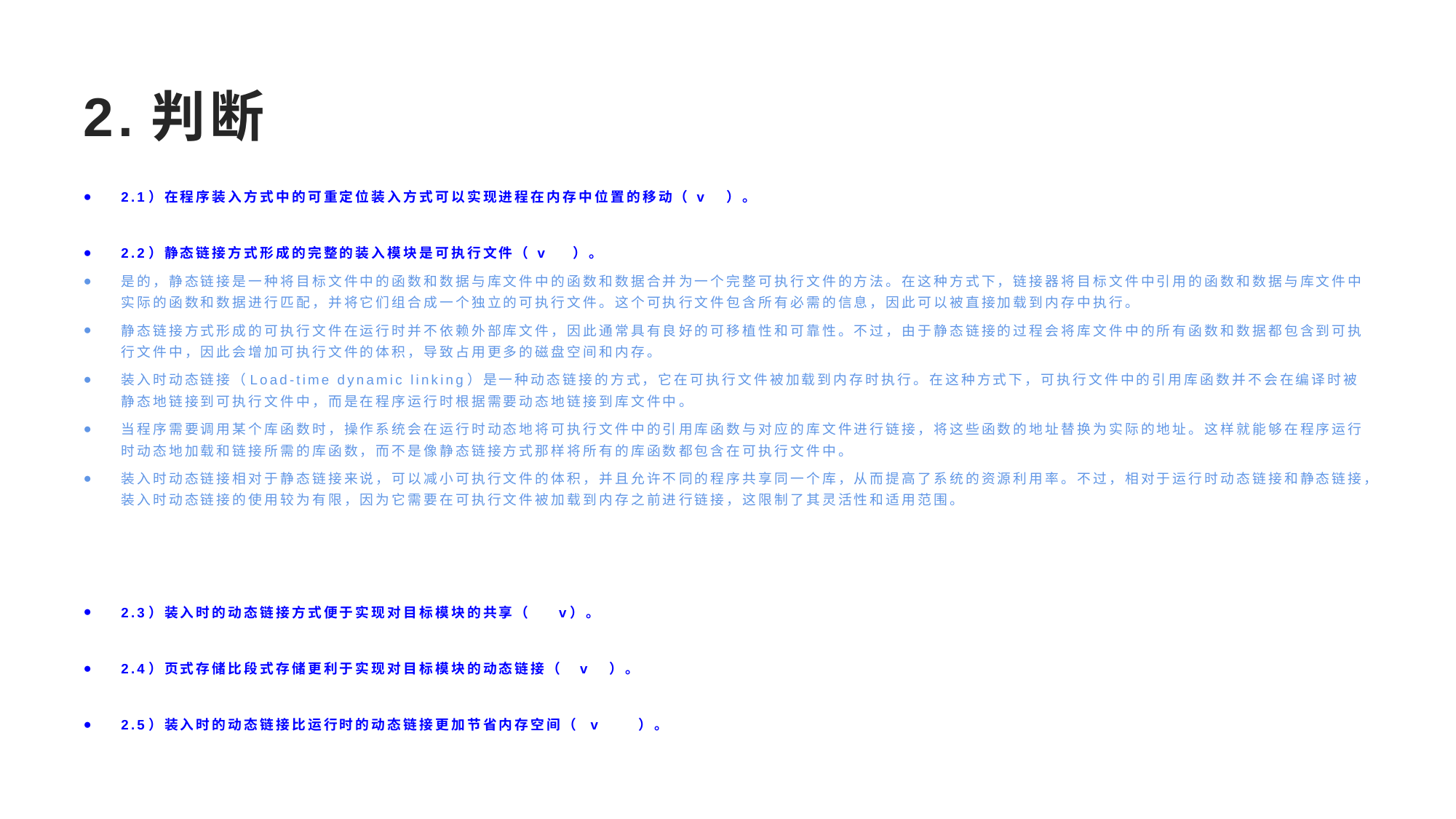

# 2.判断
2.1）在程序装入方式中的可重定位装入方式可以实现进程在内存中位置的移动（ v   ）。

2.2）静态链接方式形成的完整的装入模块是可执行文件（ v    ）。
是的，静态链接是一种将目标文件中的函数和数据与库文件中的函数和数据合并为一个完整可执行文件的方法。在这种方式下，链接器将目标文件中引用的函数和数据与库文件中实际的函数和数据进行匹配，并将它们组合成一个独立的可执行文件。这个可执行文件包含所有必需的信息，因此可以被直接加载到内存中执行。
静态链接方式形成的可执行文件在运行时并不依赖外部库文件，因此通常具有良好的可移植性和可靠性。不过，由于静态链接的过程会将库文件中的所有函数和数据都包含到可执行文件中，因此会增加可执行文件的体积，导致占用更多的磁盘空间和内存。
装入时动态链接（Load-time dynamic linking）是一种动态链接的方式，它在可执行文件被加载到内存时执行。在这种方式下，可执行文件中的引用库函数并不会在编译时被静态地链接到可执行文件中，而是在程序运行时根据需要动态地链接到库文件中。
当程序需要调用某个库函数时，操作系统会在运行时动态地将可执行文件中的引用库函数与对应的库文件进行链接，将这些函数的地址替换为实际的地址。这样就能够在程序运行时动态地加载和链接所需的库函数，而不是像静态链接方式那样将所有的库函数都包含在可执行文件中。
装入时动态链接相对于静态链接来说，可以减小可执行文件的体积，并且允许不同的程序共享同一个库，从而提高了系统的资源利用率。不过，相对于运行时动态链接和静态链接，装入时动态链接的使用较为有限，因为它需要在可执行文件被加载到内存之前进行链接，这限制了其灵活性和适用范围。

2.3）装入时的动态链接方式便于实现对目标模块的共享（     v）。

2.4）页式存储比段式存储更利于实现对目标模块的动态链接（   v   ）。

2.5）装入时的动态链接比运行时的动态链接更加节省内存空间（  v      ）。